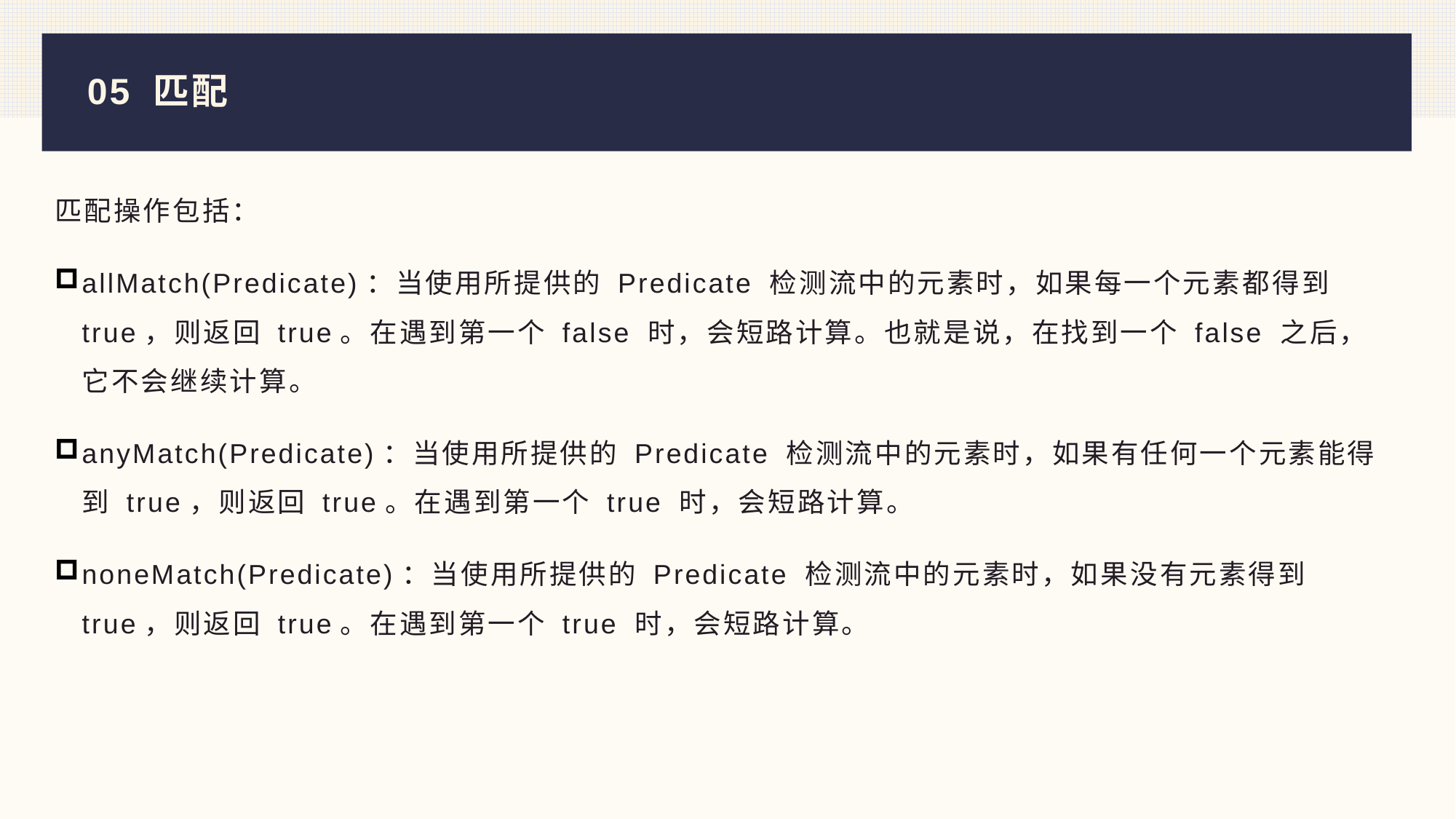

# 05 匹配
匹配操作包括：
allMatch(Predicate)：当使用所提供的 Predicate 检测流中的元素时，如果每一个元素都得到 true，则返回 true。在遇到第一个 false 时，会短路计算。也就是说，在找到一个 false 之后，它不会继续计算。
anyMatch(Predicate)：当使用所提供的 Predicate 检测流中的元素时，如果有任何一个元素能得到 true，则返回 true。在遇到第一个 true 时，会短路计算。
noneMatch(Predicate)：当使用所提供的 Predicate 检测流中的元素时，如果没有元素得到 true，则返回 true。在遇到第一个 true 时，会短路计算。